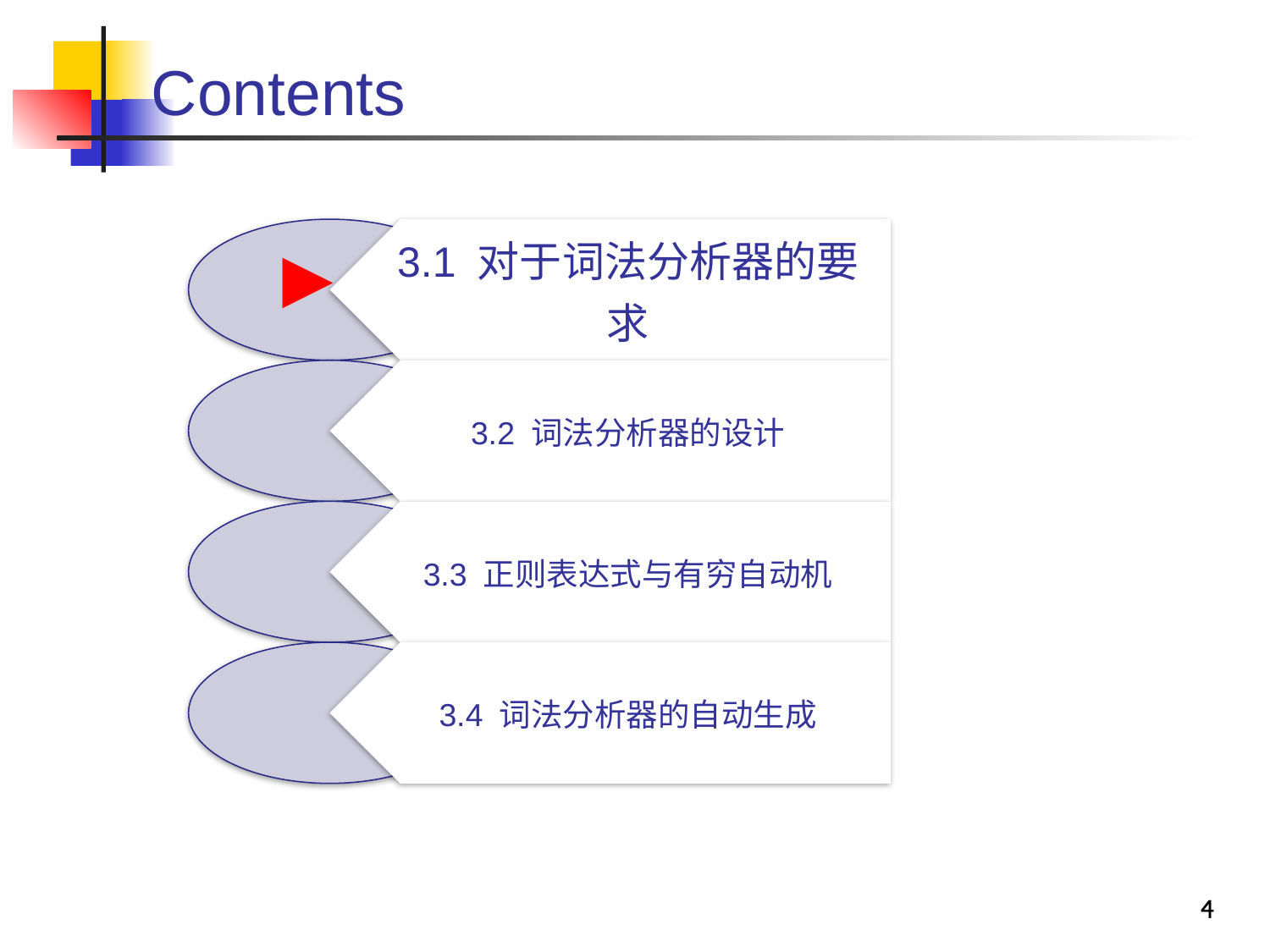

# Contents
►
3.1 对于词法分析器的要求
3.3 正则表达式与有穷自动机
3.2 词法分析器的设计
3.4 词法分析器的自动生成
4